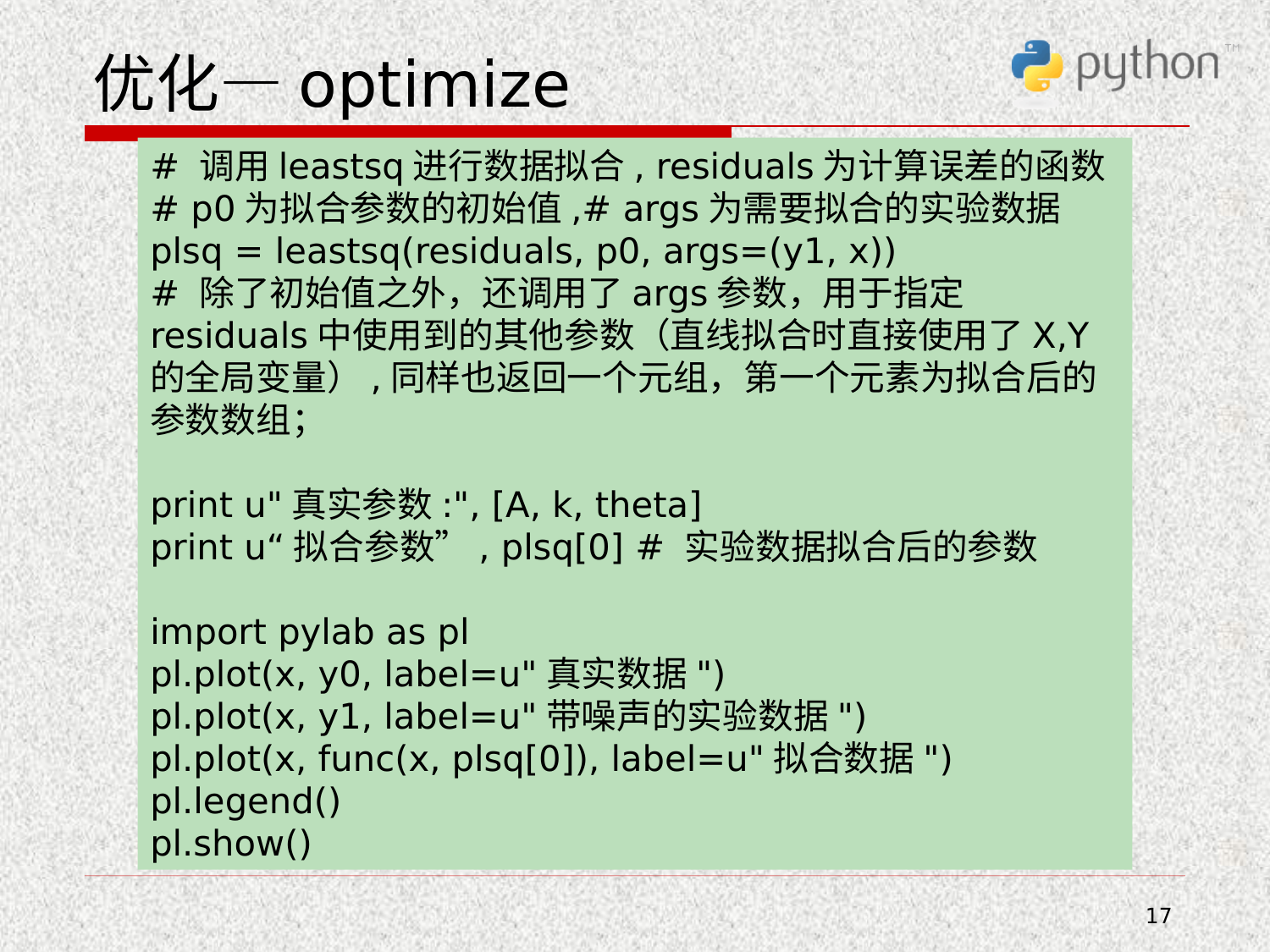

# 优化—optimize
# 调用leastsq进行数据拟合, residuals为计算误差的函数
# p0为拟合参数的初始值,# args为需要拟合的实验数据
plsq = leastsq(residuals, p0, args=(y1, x))
# 除了初始值之外，还调用了args参数，用于指定residuals中使用到的其他参数（直线拟合时直接使用了X,Y的全局变量）,同样也返回一个元组，第一个元素为拟合后的参数数组；
print u"真实参数:", [A, k, theta]
print u“拟合参数”, plsq[0] # 实验数据拟合后的参数

import pylab as pl
pl.plot(x, y0, label=u"真实数据")
pl.plot(x, y1, label=u"带噪声的实验数据")
pl.plot(x, func(x, plsq[0]), label=u"拟合数据")
pl.legend()
pl.show()

17